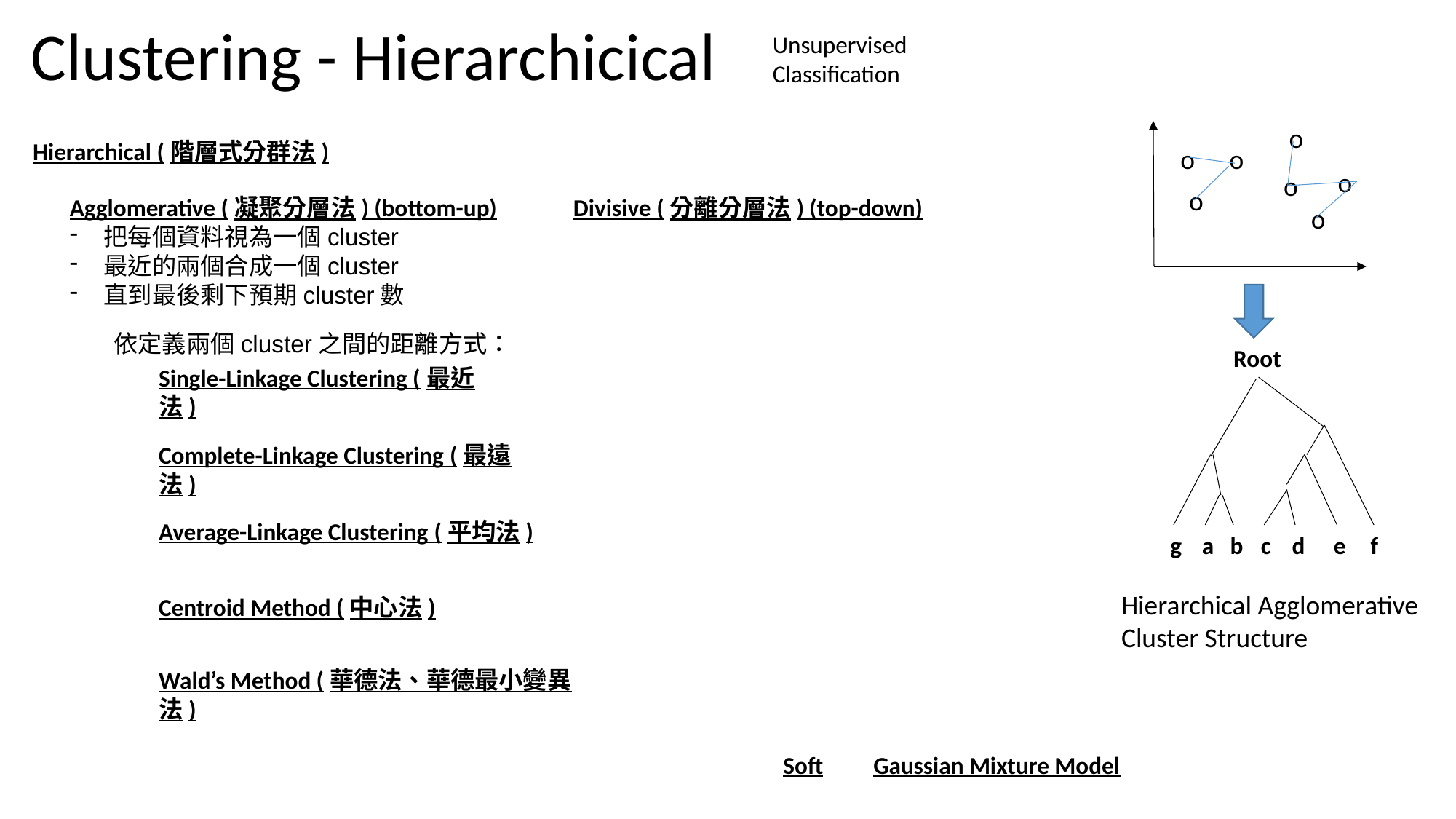

# Clustering - Hierarchicical
Unsupervised
Classification
o
Hierarchical (階層式分群法)
o
o
o
o
o
Agglomerative (凝聚分層法) (bottom-up)
把每個資料視為一個cluster
最近的兩個合成一個cluster
直到最後剩下預期cluster數
Divisive (分離分層法) (top-down)
o

依定義兩個cluster之間的距離方式：
Root
g
a
b
c
d
e
f
Single-Linkage Clustering (最近法)
Complete-Linkage Clustering (最遠法)
Average-Linkage Clustering (平均法)
Hierarchical Agglomerative Cluster Structure
Centroid Method (中心法)
Wald’s Method (華德法、華德最小變異法)
Soft
Gaussian Mixture Model